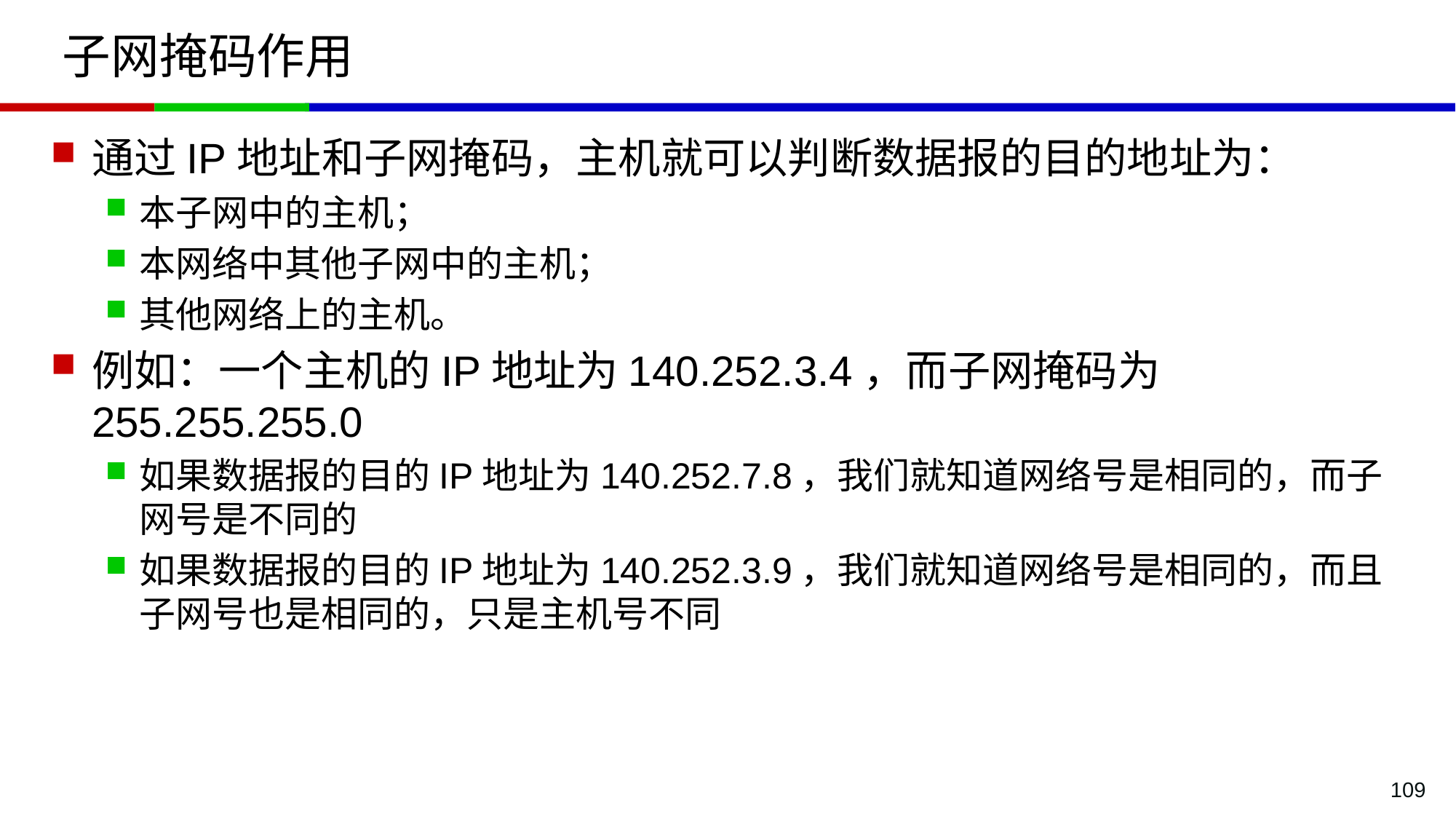

# 子网掩码作用
通过IP地址和子网掩码，主机就可以判断数据报的目的地址为：
本子网中的主机；
本网络中其他子网中的主机；
其他网络上的主机。
例如：一个主机的IP地址为140.252.3.4，而子网掩码为255.255.255.0
如果数据报的目的IP地址为140.252.7.8，我们就知道网络号是相同的，而子网号是不同的
如果数据报的目的IP地址为140.252.3.9，我们就知道网络号是相同的，而且子网号也是相同的，只是主机号不同
109